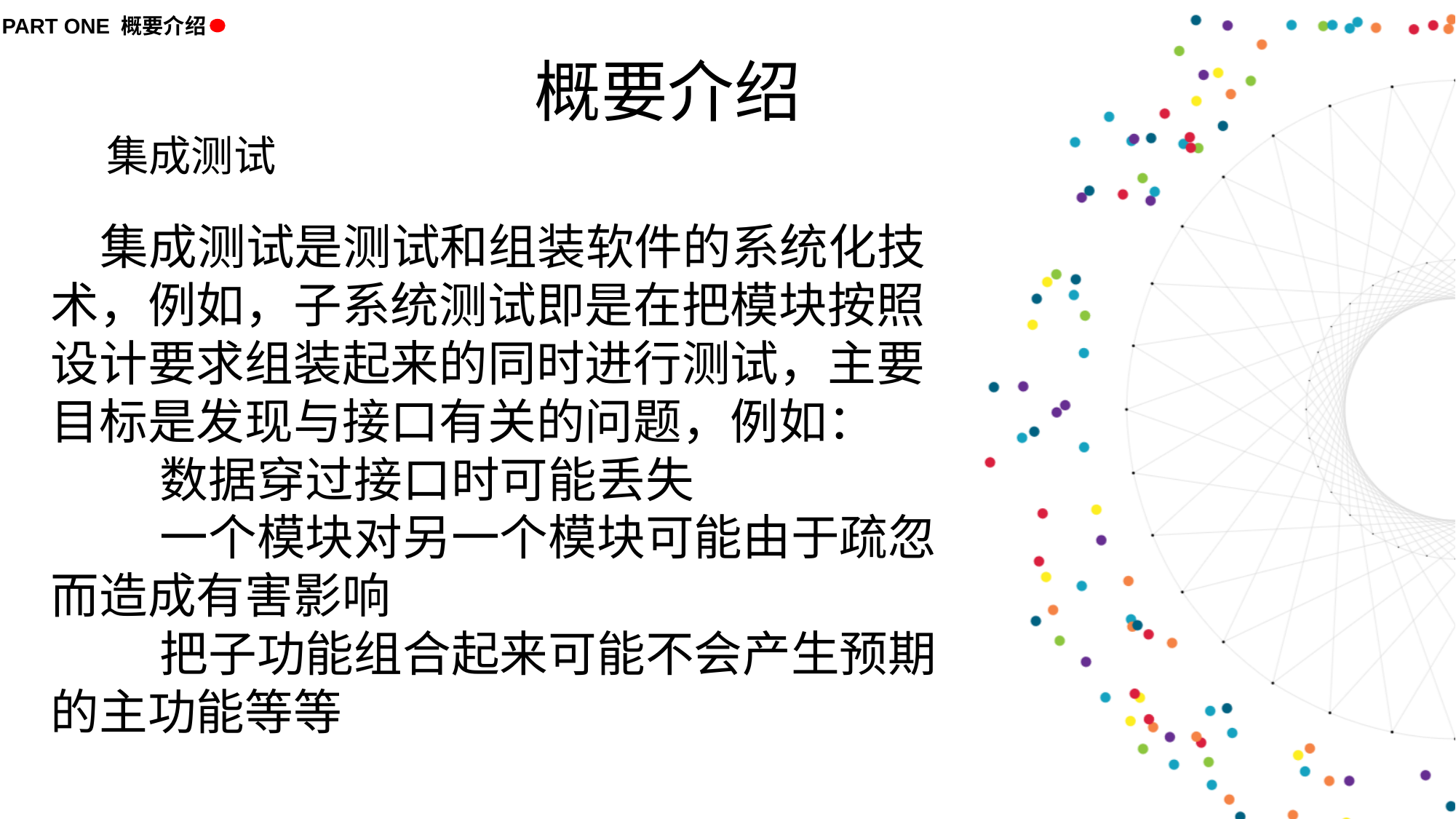

PART ONE 概要介绍

概要介绍
集成测试
     集成测试是测试和组装软件的系统化技术，例如，子系统测试即是在把模块按照设计要求组装起来的同时进行测试，主要目标是发现与接口有关的问题，例如：
	数据穿过接口时可能丢失
	一个模块对另一个模块可能由于疏忽而造成有害影响
	把子功能组合起来可能不会产生预期的主功能等等